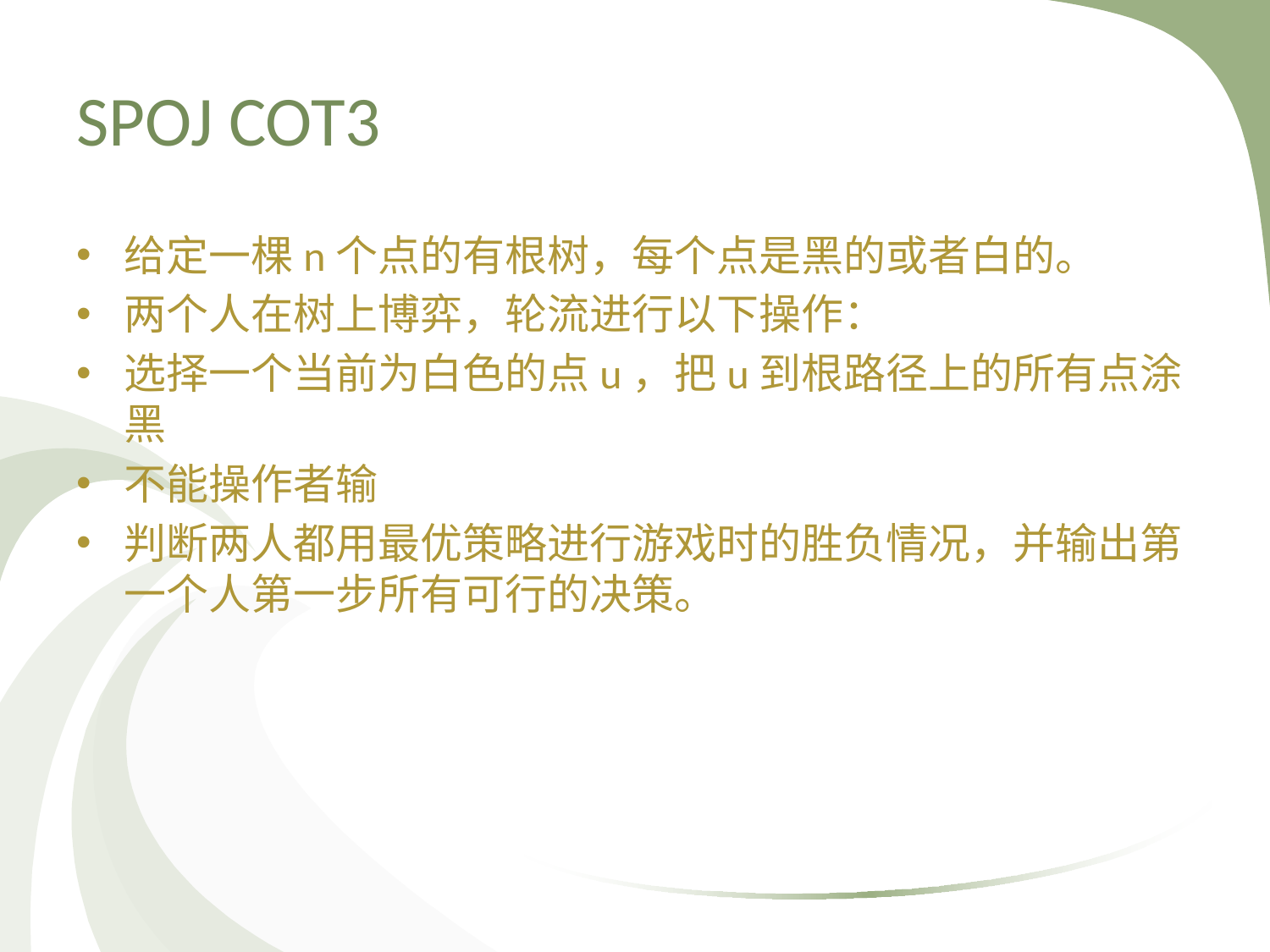

# SPOJ COT3
给定一棵n个点的有根树，每个点是黑的或者白的。
两个人在树上博弈，轮流进行以下操作：
选择一个当前为白色的点u，把u到根路径上的所有点涂黑
不能操作者输
判断两人都用最优策略进行游戏时的胜负情况，并输出第一个人第一步所有可行的决策。